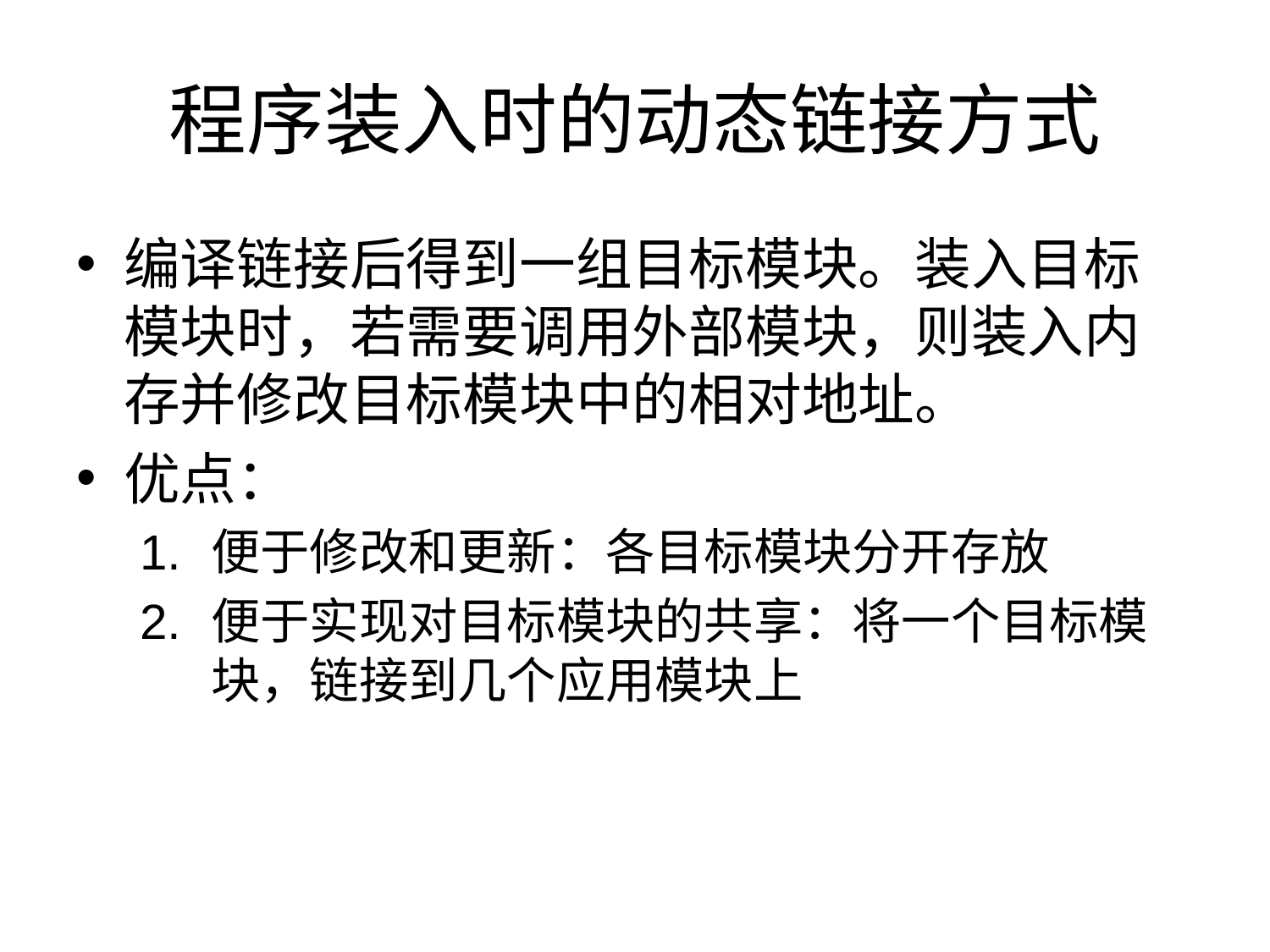

# 程序装入时的动态链接方式
编译链接后得到一组目标模块。装入目标模块时，若需要调用外部模块，则装入内存并修改目标模块中的相对地址。
优点：
便于修改和更新：各目标模块分开存放
便于实现对目标模块的共享：将一个目标模块，链接到几个应用模块上